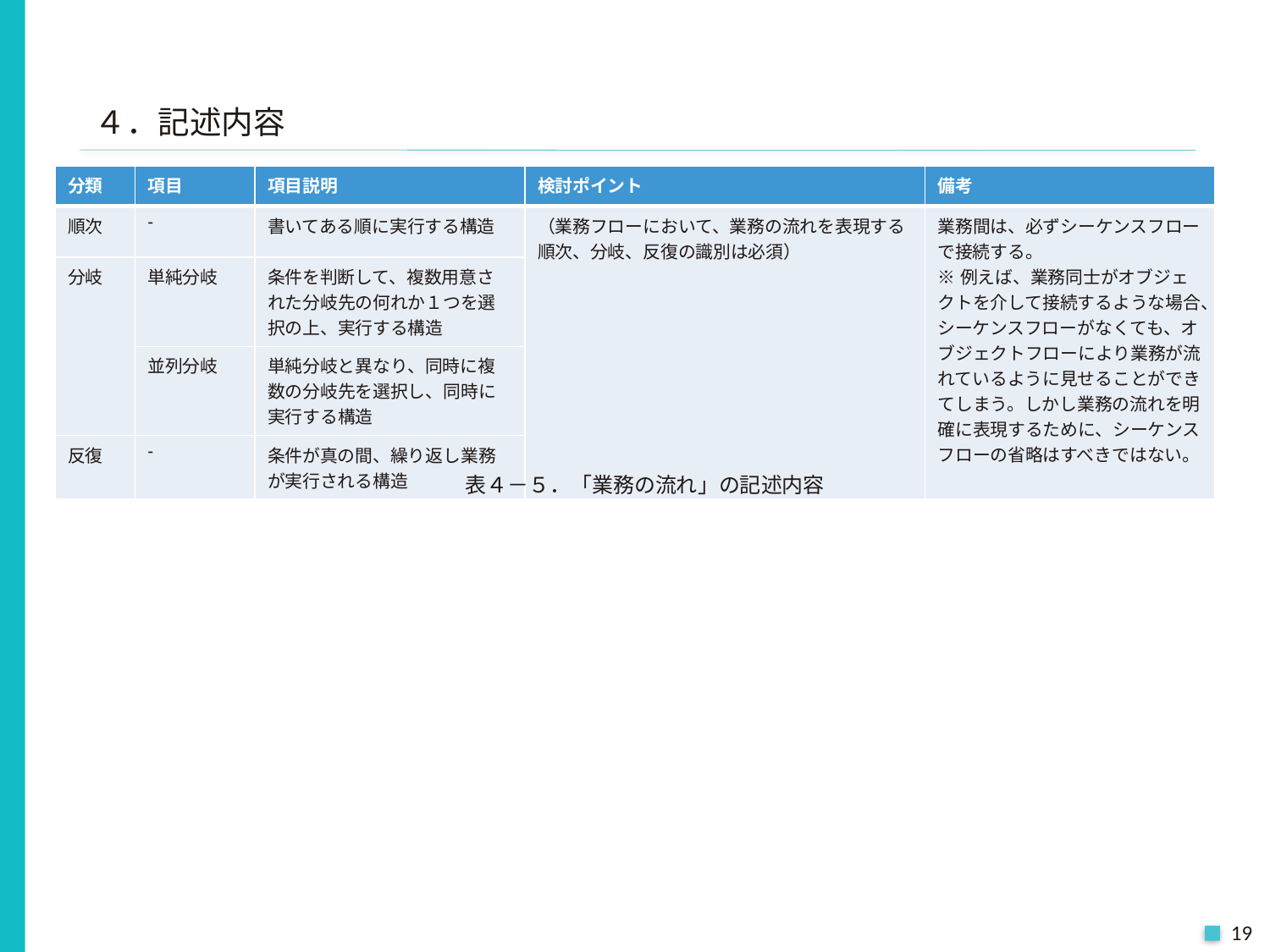

４．記述内容
| 分類 | 項目 | 項目説明 | 検討ポイント | 備考 |
| --- | --- | --- | --- | --- |
| 順次 | - | 書いてある順に実行する構造 | （業務フローにおいて、業務の流れを表現する順次、分岐、反復の識別は必須） | 業務間は、必ずシーケンスフローで接続する。 ※例えば、業務同士がオブジェクトを介して接続するような場合、シーケンスフローがなくても、オブジェクトフローにより業務が流れているように見せることができてしまう。しかし業務の流れを明確に表現するために、シーケンスフローの省略はすべきではない。 |
| 分岐 | 単純分岐 | 条件を判断して、複数用意された分岐先の何れか１つを選択の上、実行する構造 |  |  |
|  | 並列分岐 | 単純分岐と異なり、同時に複数の分岐先を選択し、同時に実行する構造 |  |  |
| 反復 | - | 条件が真の間、繰り返し業務が実行される構造 |  |  |
表４－５．「業務の流れ」の記述内容
19